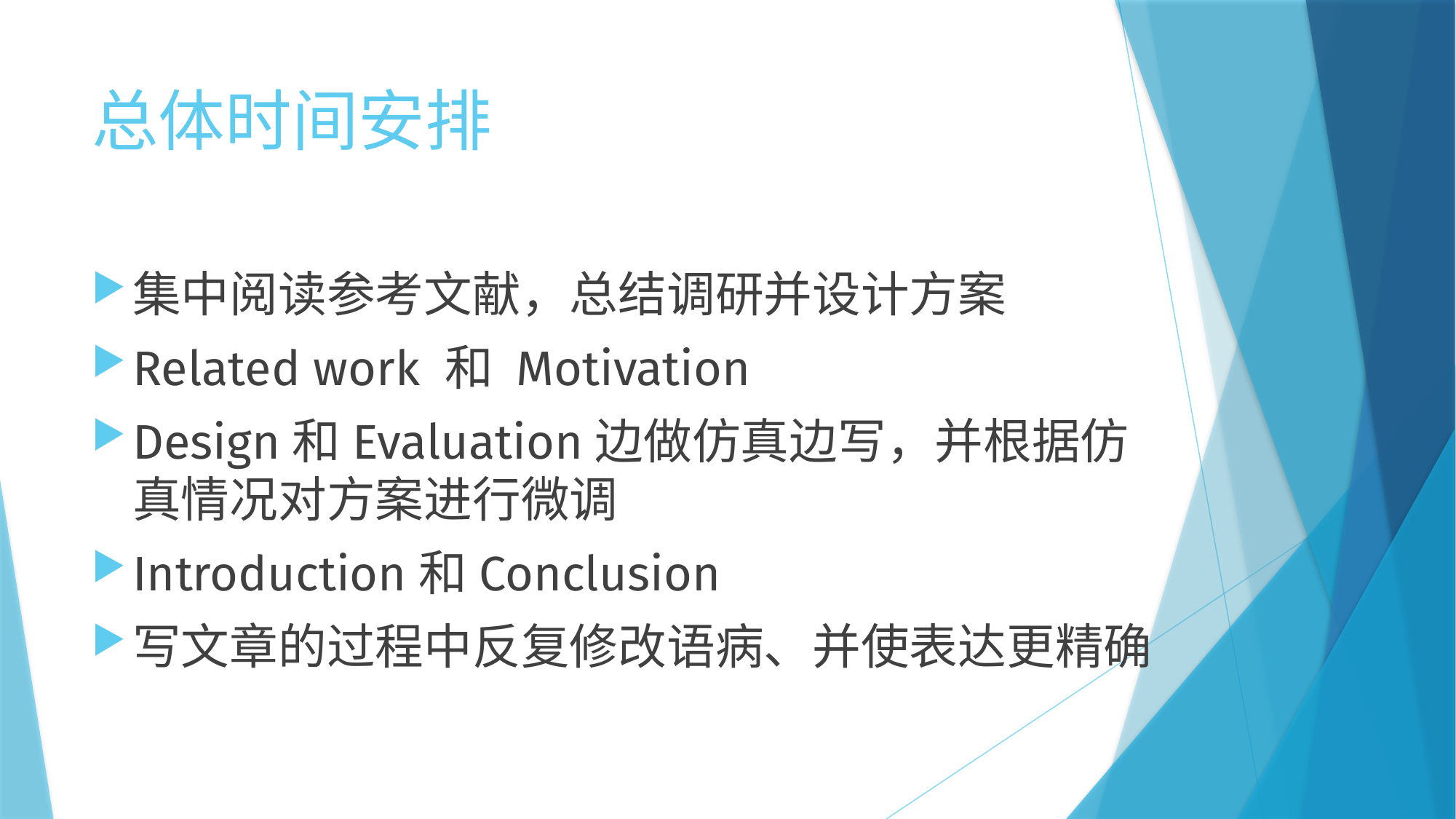

# 总体时间安排
集中阅读参考文献，总结调研并设计方案
Related work 和 Motivation
Design和Evaluation边做仿真边写，并根据仿真情况对方案进行微调
Introduction和Conclusion
写文章的过程中反复修改语病、并使表达更精确